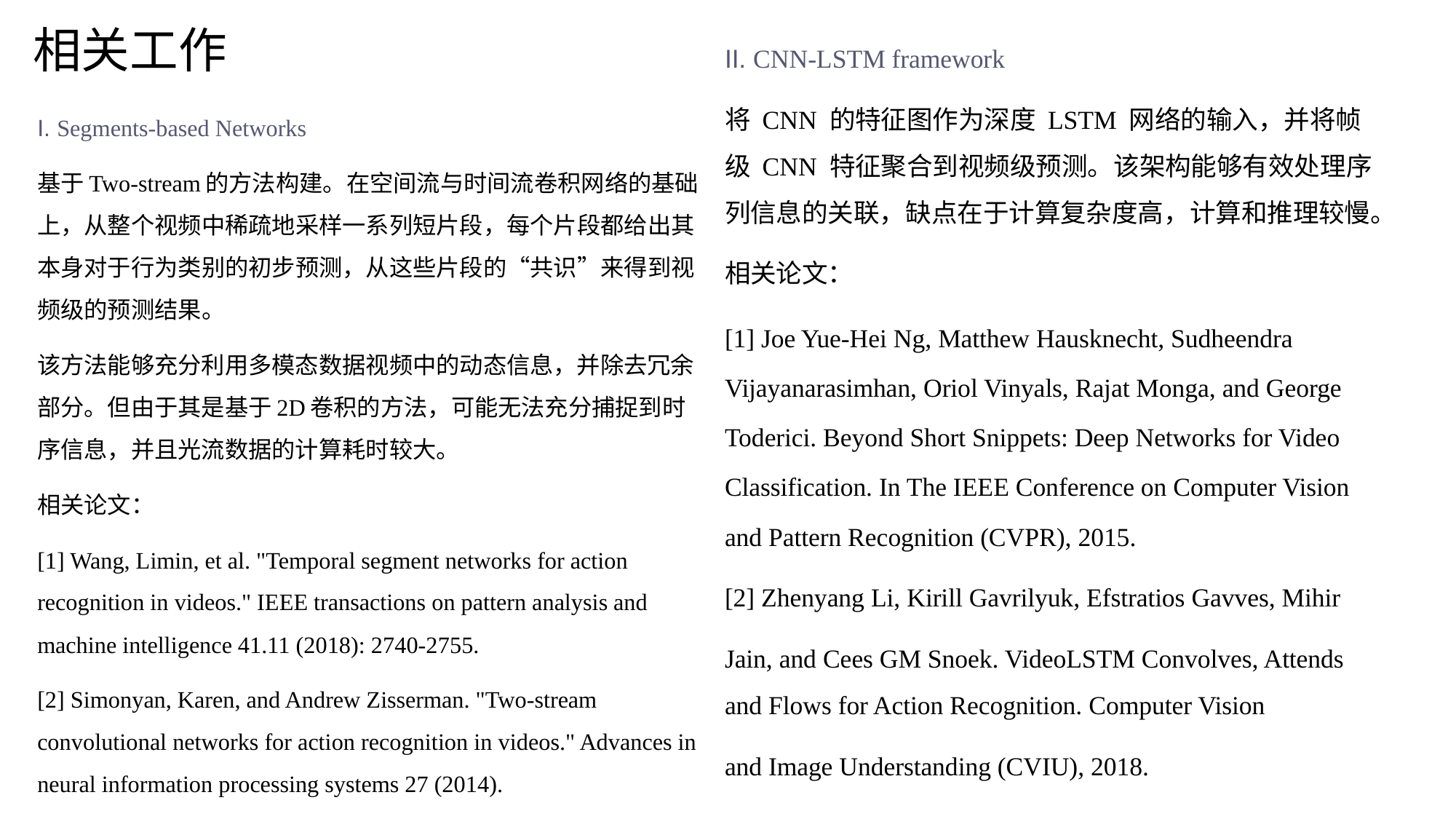

相关工作
II. CNN-LSTM framework
将 CNN 的特征图作为深度 LSTM 网络的输入，并将帧级 CNN 特征聚合到视频级预测。该架构能够有效处理序列信息的关联，缺点在于计算复杂度高，计算和推理较慢。
相关论文：
[1] Joe Yue-Hei Ng, Matthew Hausknecht, Sudheendra Vijayanarasimhan, Oriol Vinyals, Rajat Monga, and George Toderici. Beyond Short Snippets: Deep Networks for Video Classification. In The IEEE Conference on Computer Vision and Pattern Recognition (CVPR), 2015.
[2] Zhenyang Li, Kirill Gavrilyuk, Efstratios Gavves, Mihir
Jain, and Cees GM Snoek. VideoLSTM Convolves, Attends and Flows for Action Recognition. Computer Vision
and Image Understanding (CVIU), 2018.

I. Segments-based Networks
基于Two-stream的方法构建。在空间流与时间流卷积网络的基础上，从整个视频中稀疏地采样一系列短片段，每个片段都给出其本身对于行为类别的初步预测，从这些片段的“共识”来得到视频级的预测结果。
该方法能够充分利用多模态数据视频中的动态信息，并除去冗余部分。但由于其是基于2D卷积的方法，可能无法充分捕捉到时序信息，并且光流数据的计算耗时较大。
相关论文：
[1] Wang, Limin, et al. "Temporal segment networks for action recognition in videos." IEEE transactions on pattern analysis and machine intelligence 41.11 (2018): 2740-2755.
[2] Simonyan, Karen, and Andrew Zisserman. "Two-stream convolutional networks for action recognition in videos." Advances in neural information processing systems 27 (2014).